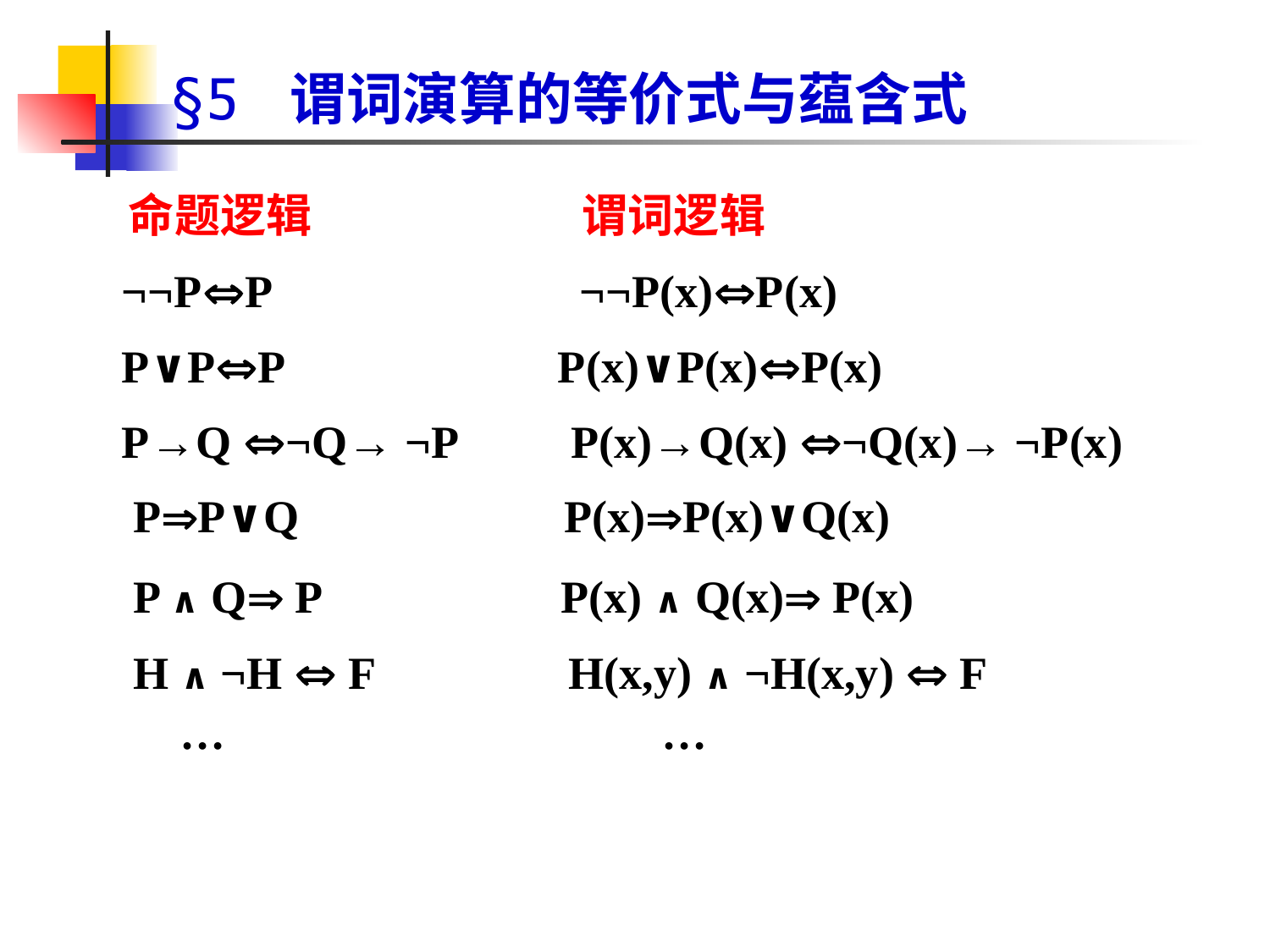

# §5  谓词演算的等价式与蕴含式
    命题逻辑                          谓词逻辑
    ¬¬P⇔P                           ¬¬P(x)⇔P(x)
    P∨P⇔P                        P(x)∨P(x)⇔P(x)
    P→Q ⇔¬Q→ ¬P          P(x)→Q(x) ⇔¬Q(x)→ ¬P(x)
     P⇒P∨Q　                   P(x)⇒P(x)∨Q(x)
     P ∧ Q⇒ P                     P(x) ∧ Q(x)⇒ P(x)
     H ∧ ¬H ⇔ F                 H(x,y) ∧ ¬H(x,y) ⇔ F
          …                                          …
56